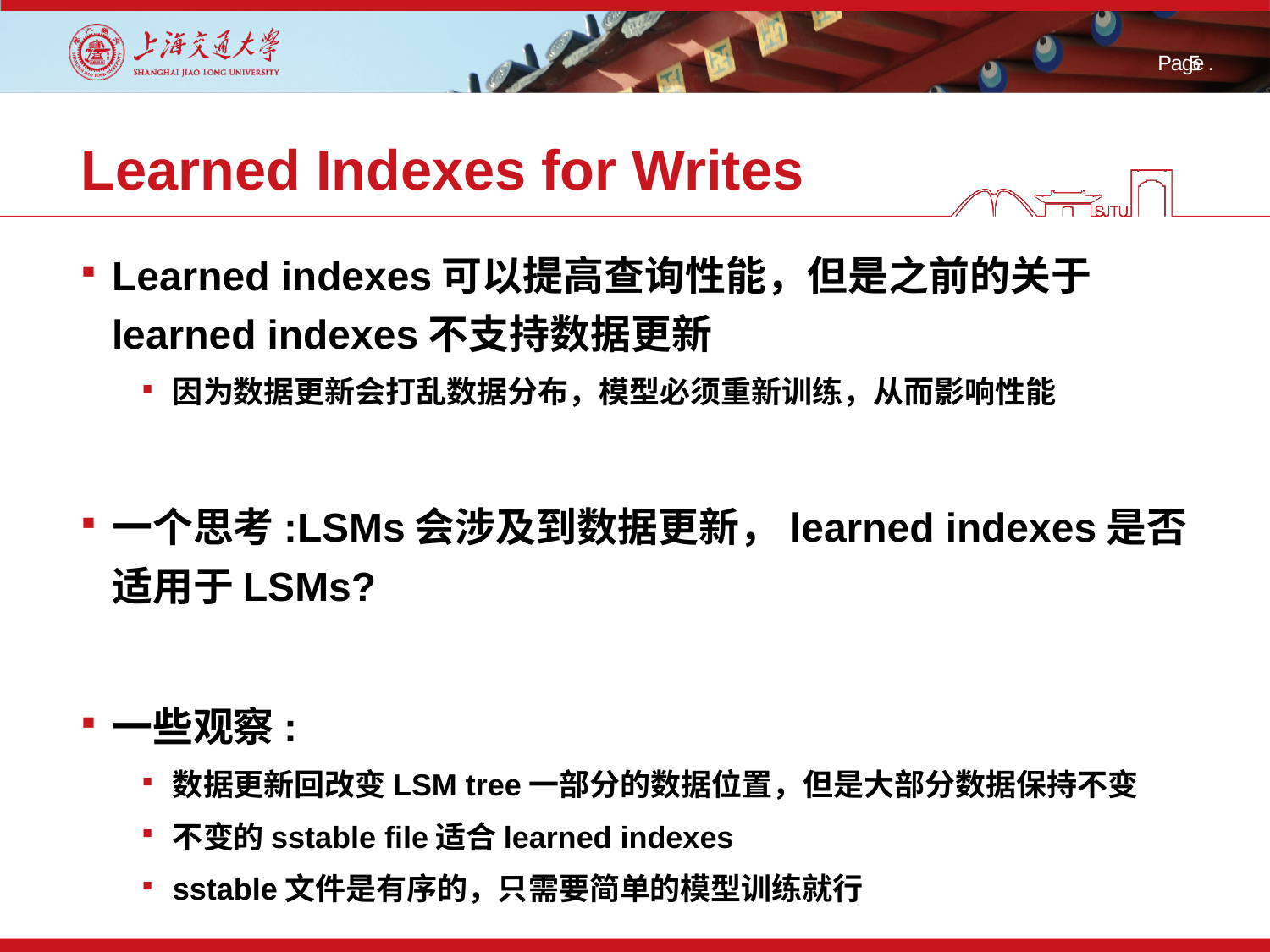

# Learned Indexes for Writes
Learned indexes可以提高查询性能，但是之前的关于learned indexes不支持数据更新
因为数据更新会打乱数据分布，模型必须重新训练，从而影响性能

一个思考:LSMs会涉及到数据更新，learned indexes是否适用于LSMs?

一些观察:
数据更新回改变LSM tree一部分的数据位置，但是大部分数据保持不变
不变的sstable file适合learned indexes
sstable文件是有序的，只需要简单的模型训练就行